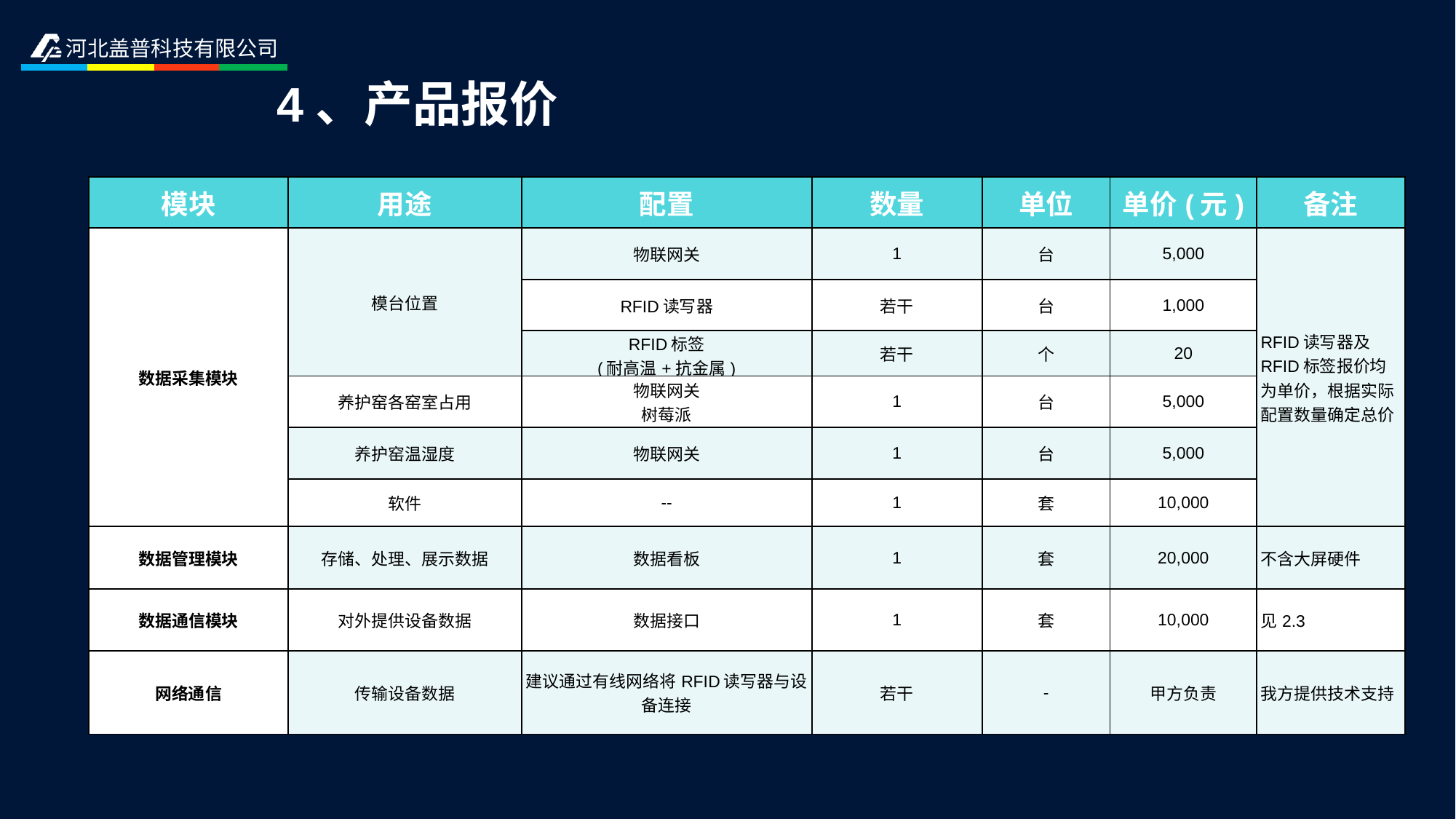

4、产品报价
| 模块 | 用途 | 配置 | 数量 | 单位 | 单价(元) | 备注 |
| --- | --- | --- | --- | --- | --- | --- |
| 数据采集模块 | 模台位置 | 物联网关 | 1 | 台 | 5,000 | RFID读写器及RFID标签报价均为单价，根据实际配置数量确定总价 |
|  |  | RFID读写器 | 若干 | 台 | 1,000 |  |
|  |  | RFID标签 (耐高温+抗金属) | 若干 | 个 | 20 |  |
|  | 养护窑各窑室占用 | 物联网关 树莓派 | 1 | 台 | 5,000 |  |
|  | 养护窑温湿度 | 物联网关 | 1 | 台 | 5,000 |  |
|  | 软件 | -- | 1 | 套 | 10,000 |  |
| 数据管理模块 | 存储、处理、展示数据 | 数据看板 | 1 | 套 | 20,000 | 不含大屏硬件 |
| 数据通信模块 | 对外提供设备数据 | 数据接口 | 1 | 套 | 10,000 | 见2.3 |
| 网络通信 | 传输设备数据 | 建议通过有线网络将RFID读写器与设备连接 | 若干 | - | 甲方负责 | 我方提供技术支持 |